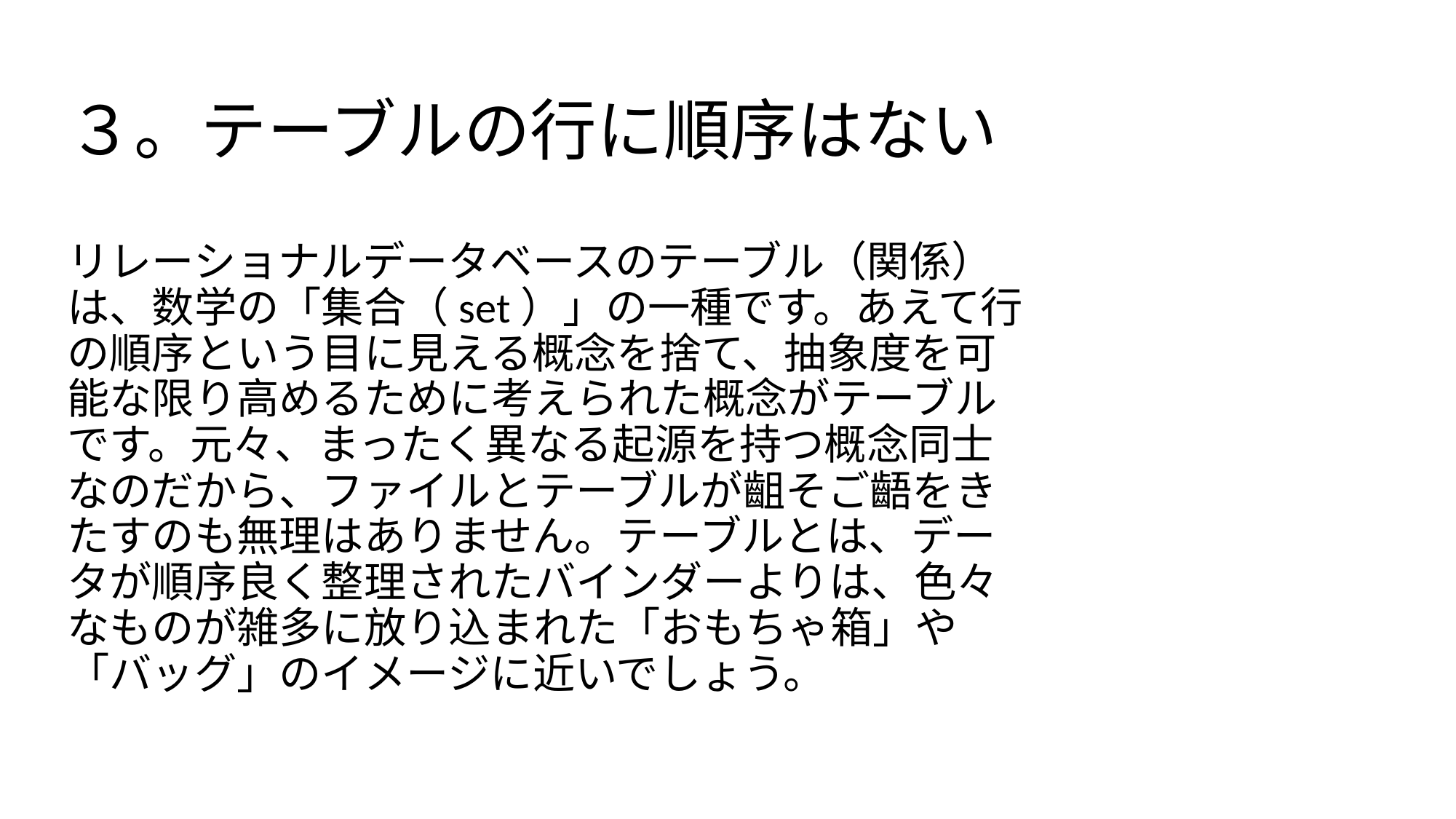

３。テーブルの行に順序はない
#
リレーショナルデータベースのテーブル（関係）は、数学の「集合（set）」の一種です。あえて行の順序という目に見える概念を捨て、抽象度を可能な限り高めるために考えられた概念がテーブルです。元々、まったく異なる起源を持つ概念同士なのだから、ファイルとテーブルが齟そご齬をきたすのも無理はありません。テーブルとは、データが順序良く整理されたバインダーよりは、色々なものが雑多に放り込まれた「おもちゃ箱」や「バッグ」のイメージに近いでしょう。